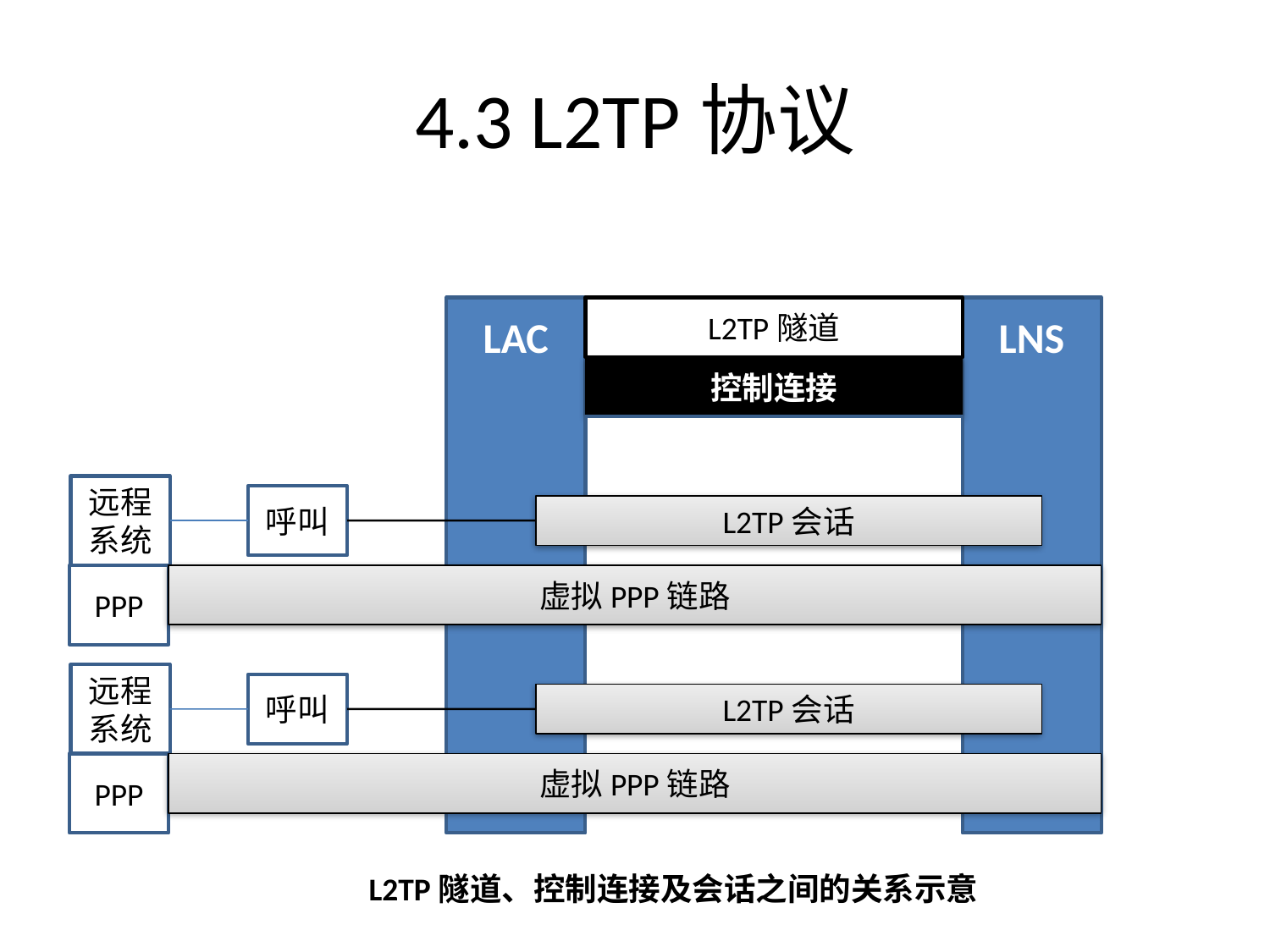

# 4.3 L2TP协议
LAC

L2TP隧道
LNS

控制连接

远程系统
呼叫
L2TP会话
PPP
虚拟PPP链路
远程系统
呼叫
L2TP会话
PPP
虚拟PPP链路
L2TP隧道、控制连接及会话之间的关系示意